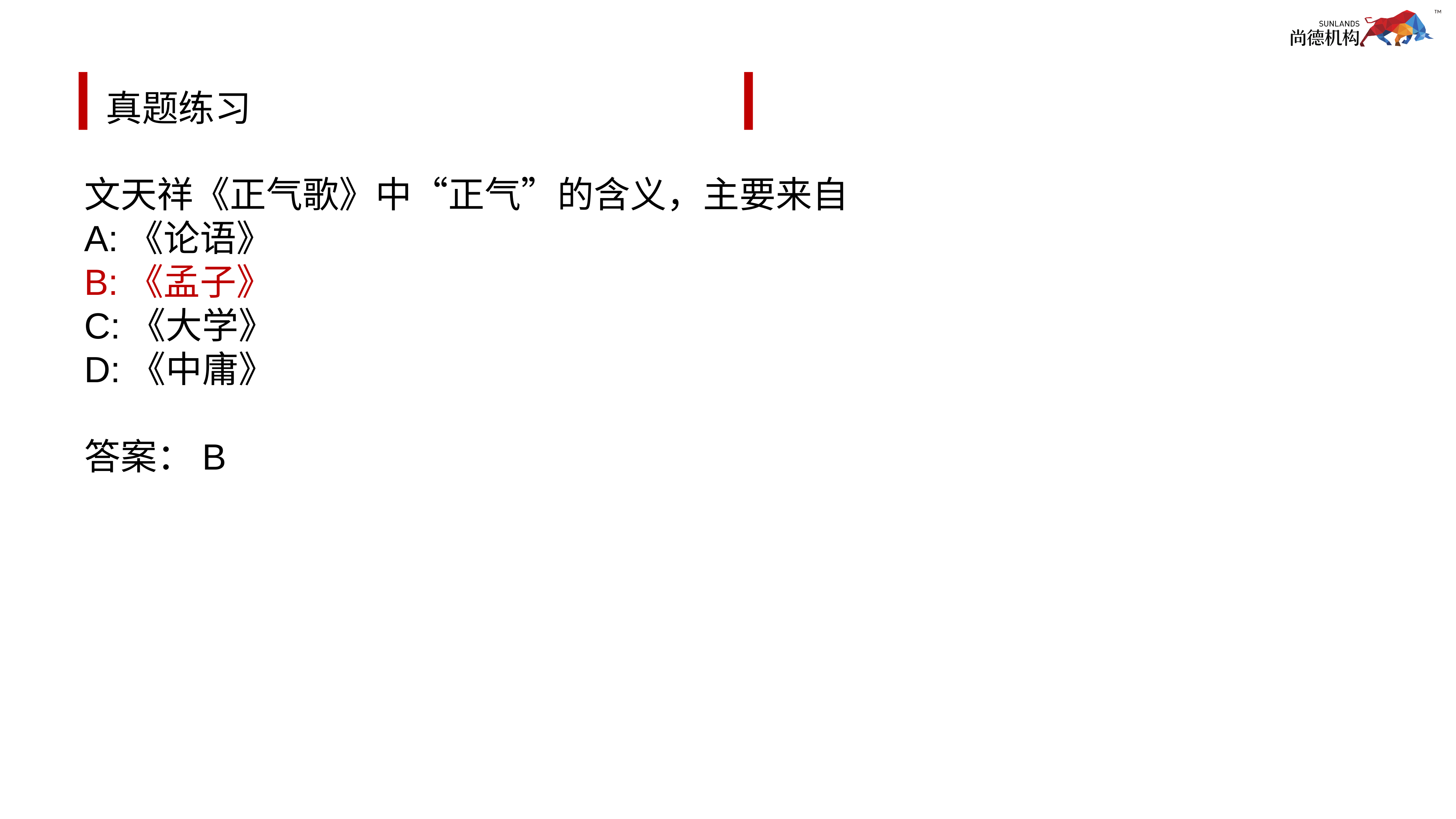

# 真题练习
文天祥《正气歌》中“正气”的含义，主要来自
A:《论语》
B:《孟子》
C:《大学》
D:《中庸》

答案：B